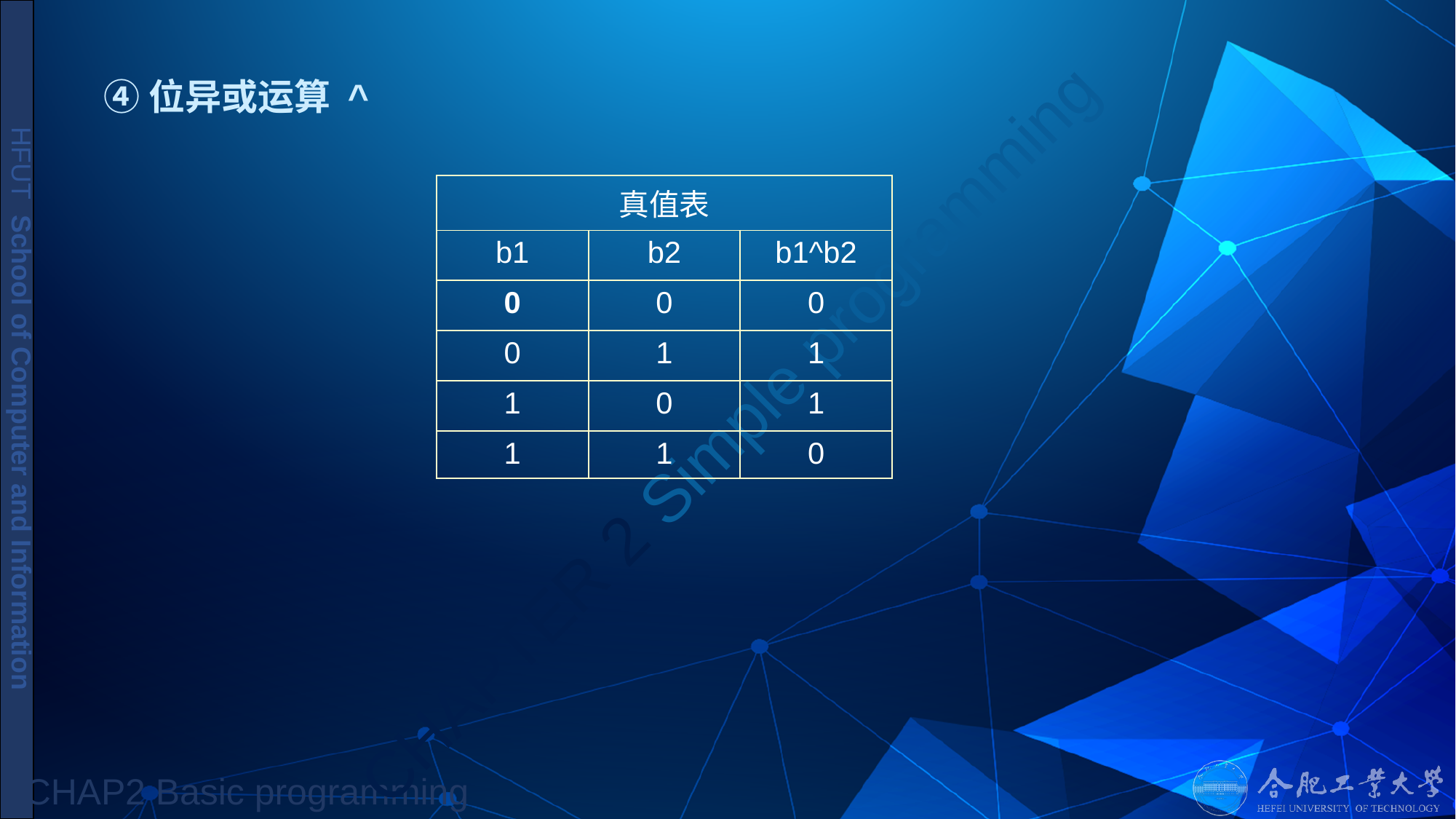

# ④位异或运算 ^
| 真值表 |  |  |
| --- | --- | --- |
| b1 | b2 | b1^b2 |
| 0 | 0 | 0 |
| 0 | 1 | 1 |
| 1 | 0 | 1 |
| 1 | 1 | 0 |